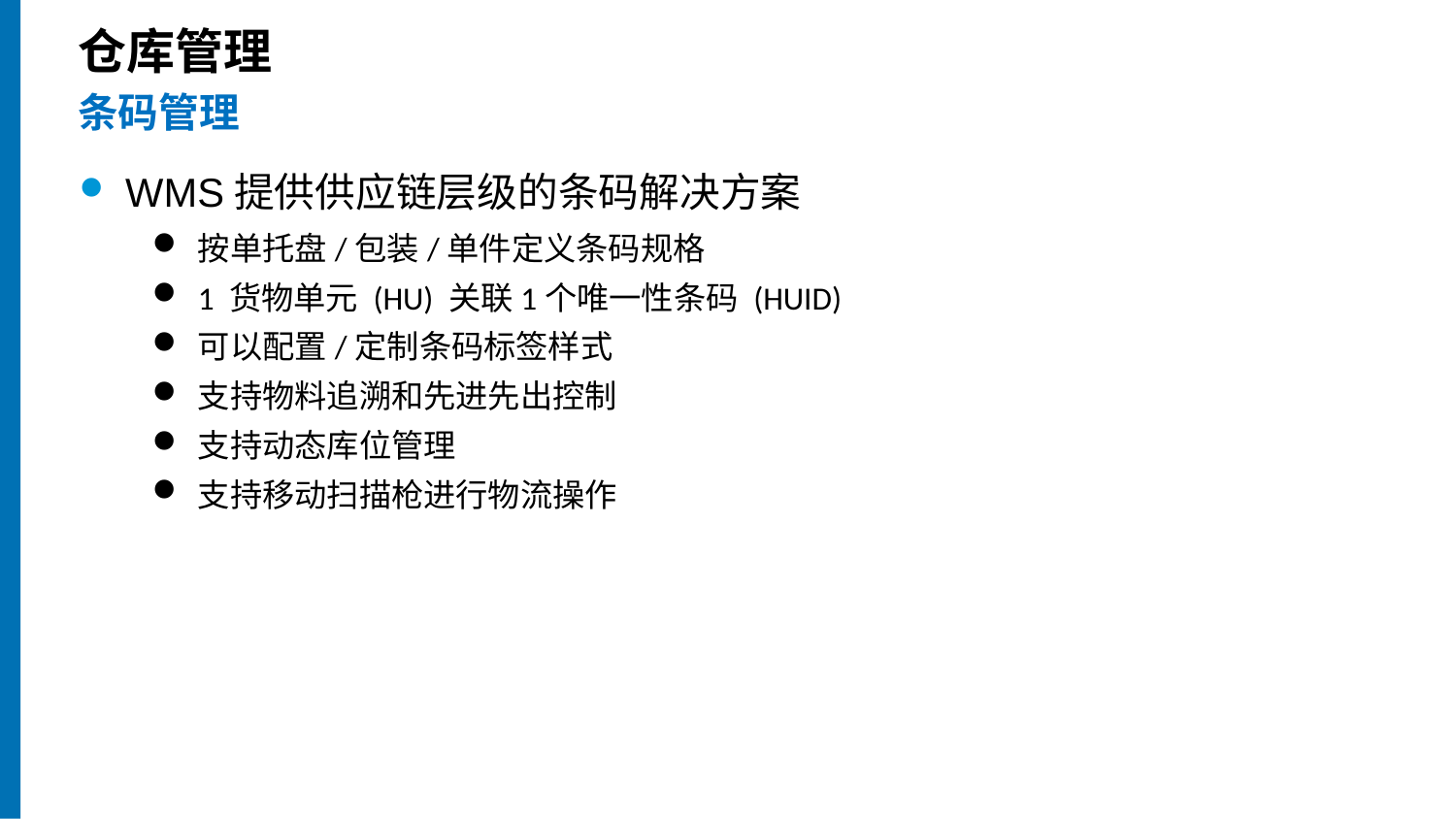

# 仓库管理
条码管理
WMS提供供应链层级的条码解决方案
按单托盘/包装/单件定义条码规格
1 货物单元 (HU) 关联1个唯一性条码 (HUID)
可以配置/定制条码标签样式
支持物料追溯和先进先出控制
支持动态库位管理
支持移动扫描枪进行物流操作